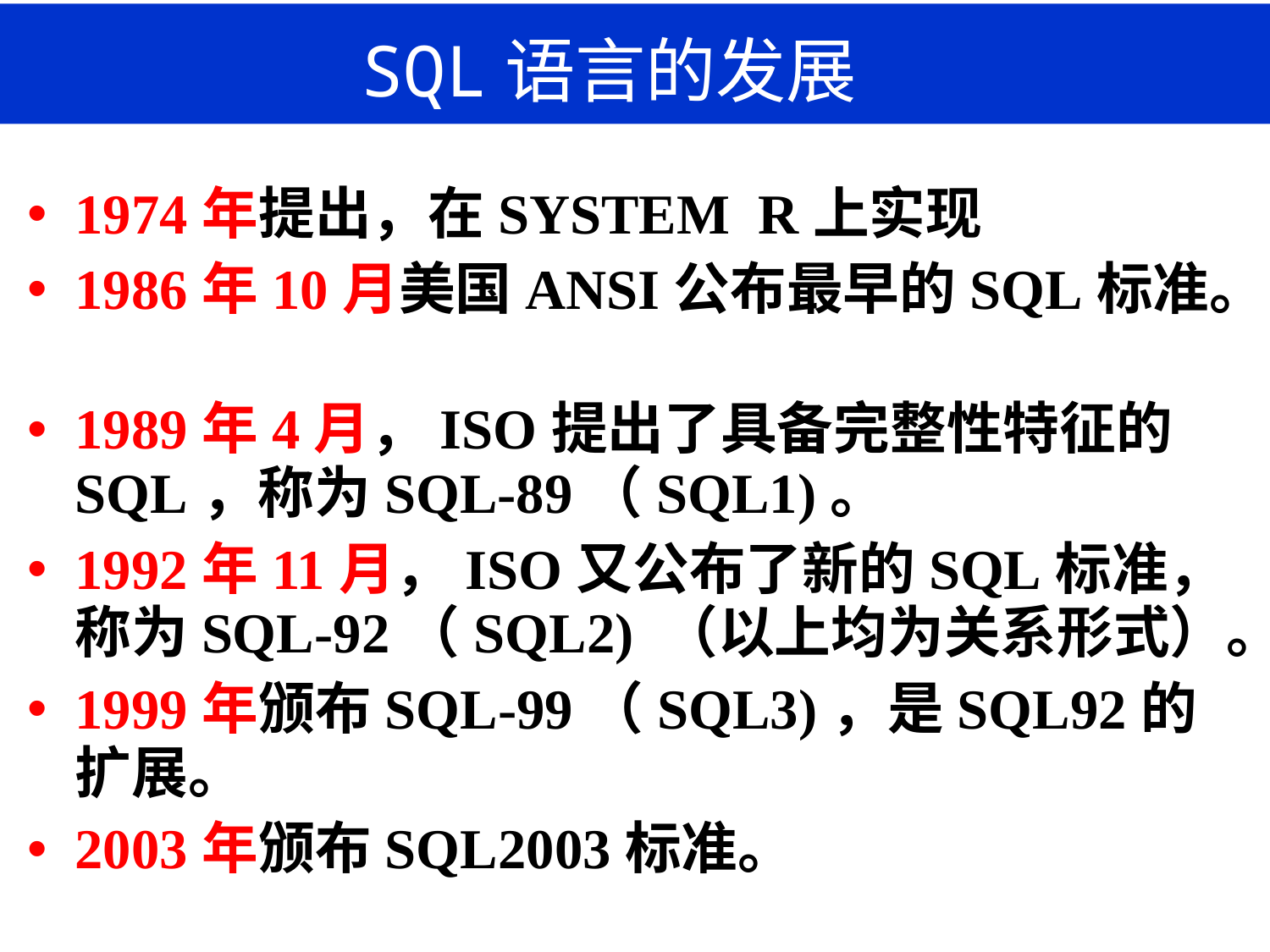

# SQL语言的发展
1974年提出，在SYSTEM  R上实现
1986年10月美国ANSI公布最早的SQL标准。
1989年4月，ISO提出了具备完整性特征的SQL，称为SQL-89（SQL1)。
1992年11月，ISO又公布了新的SQL标准，称为SQL-92（SQL2) （以上均为关系形式）。
1999年颁布SQL-99（SQL3)，是SQL92的扩展。
2003年颁布SQL2003标准。